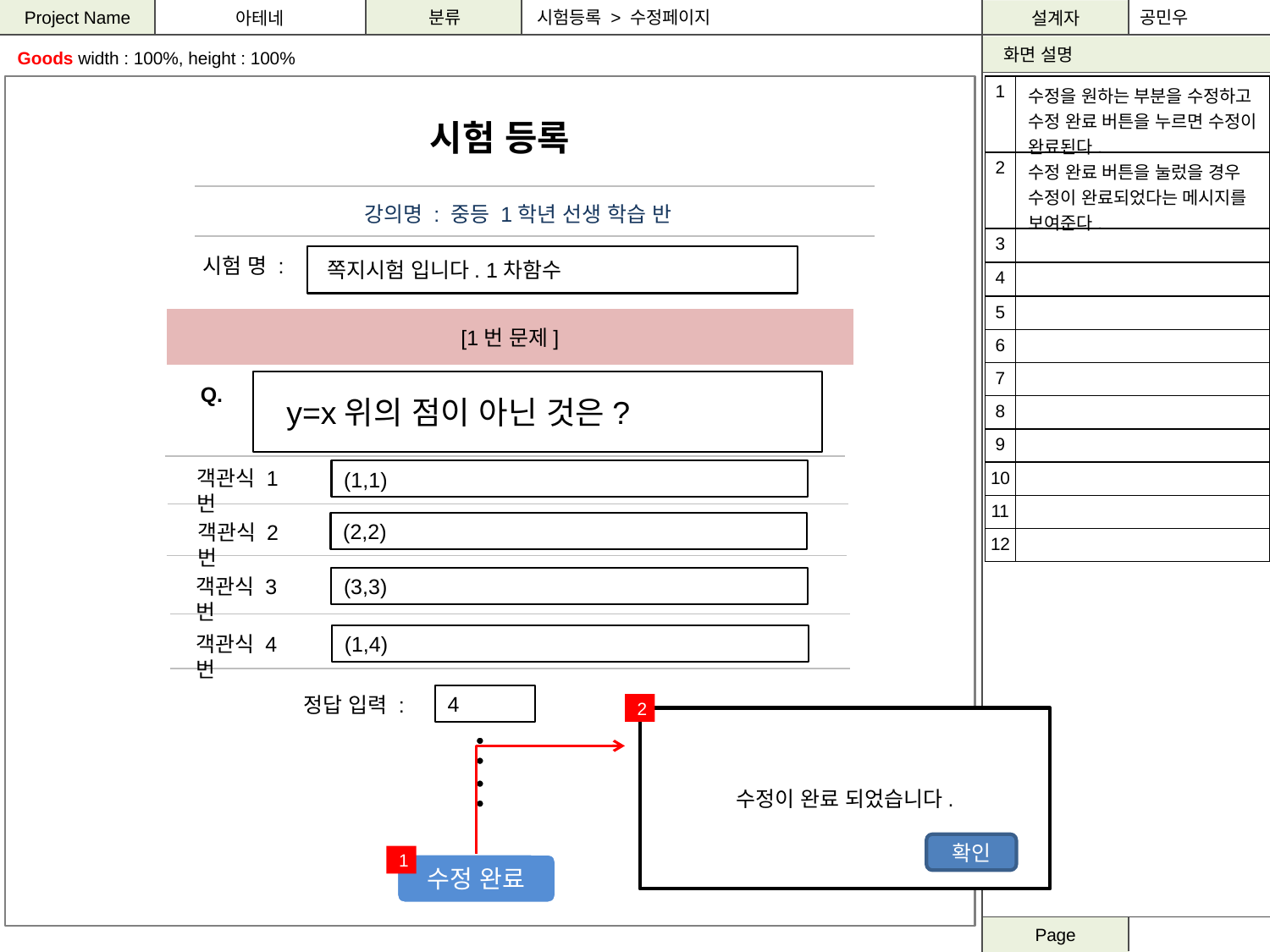

시험등록 > 수정페이지
공민우
Goods width : 100%, height : 100%

| 1 | 수정을 원하는 부분을 수정하고 수정 완료 버튼을 누르면 수정이 완료된다. |
| --- | --- |
| 2 | 수정 완료 버튼을 눌렀을 경우 수정이 완료되었다는 메시지를 보여준다. |
| 3 |  |
| 4 |  |
| 5 |  |
| 6 |  |
| 7 |  |
| 8 |  |
| 9 |  |
| 10 |  |
| 11 |  |
| 12 |  |
시험 등록
강의명 : 중등 1학년 선생 학습 반
시험 명 :

쪽지시험 입니다. 1차함수
[1번 문제]

Q.
y=x위의 점이 아닌 것은?
객관식 1번
(1,1)
객관식 2번
(2,2)
객관식 3번
(3,3)
객관식 4번
(1,4)
정답 입력 :
4
2
수정이 완료 되었습니다.

확인
1
수정 완료